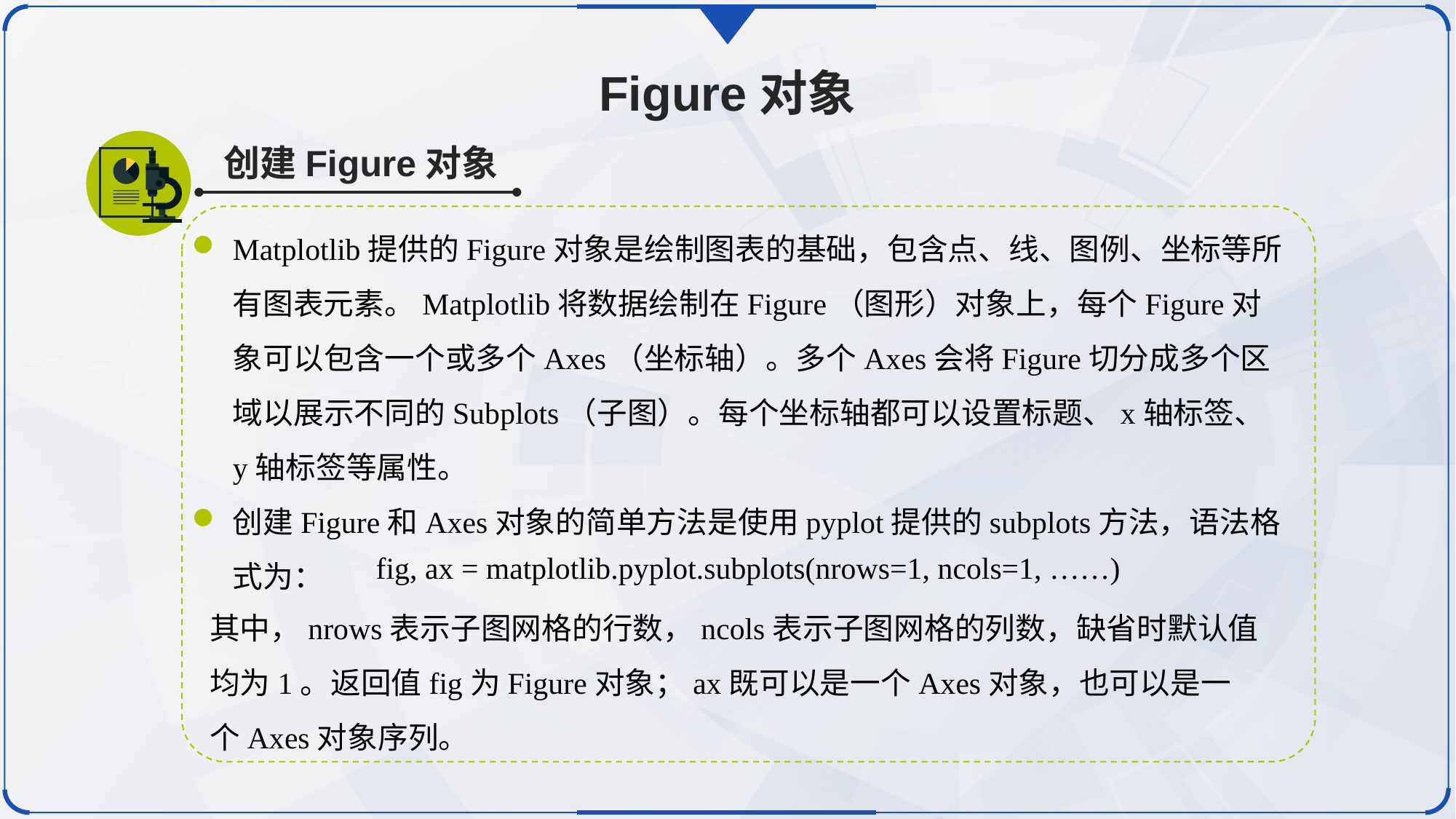

Figure对象

创建Figure对象

Matplotlib提供的Figure对象是绘制图表的基础，包含点、线、图例、坐标等所有图表元素。Matplotlib将数据绘制在Figure（图形）对象上，每个Figure对象可以包含一个或多个Axes（坐标轴）。多个Axes会将Figure切分成多个区域以展示不同的Subplots（子图）。每个坐标轴都可以设置标题、x轴标签、y轴标签等属性。
创建Figure和Axes对象的简单方法是使用pyplot提供的subplots方法，语法格式为：

fig, ax = matplotlib.pyplot.subplots(nrows=1, ncols=1, ……)
其中，nrows表示子图网格的行数，ncols表示子图网格的列数，缺省时默认值均为1。返回值fig为Figure对象；ax既可以是一个Axes对象，也可以是一个Axes对象序列。